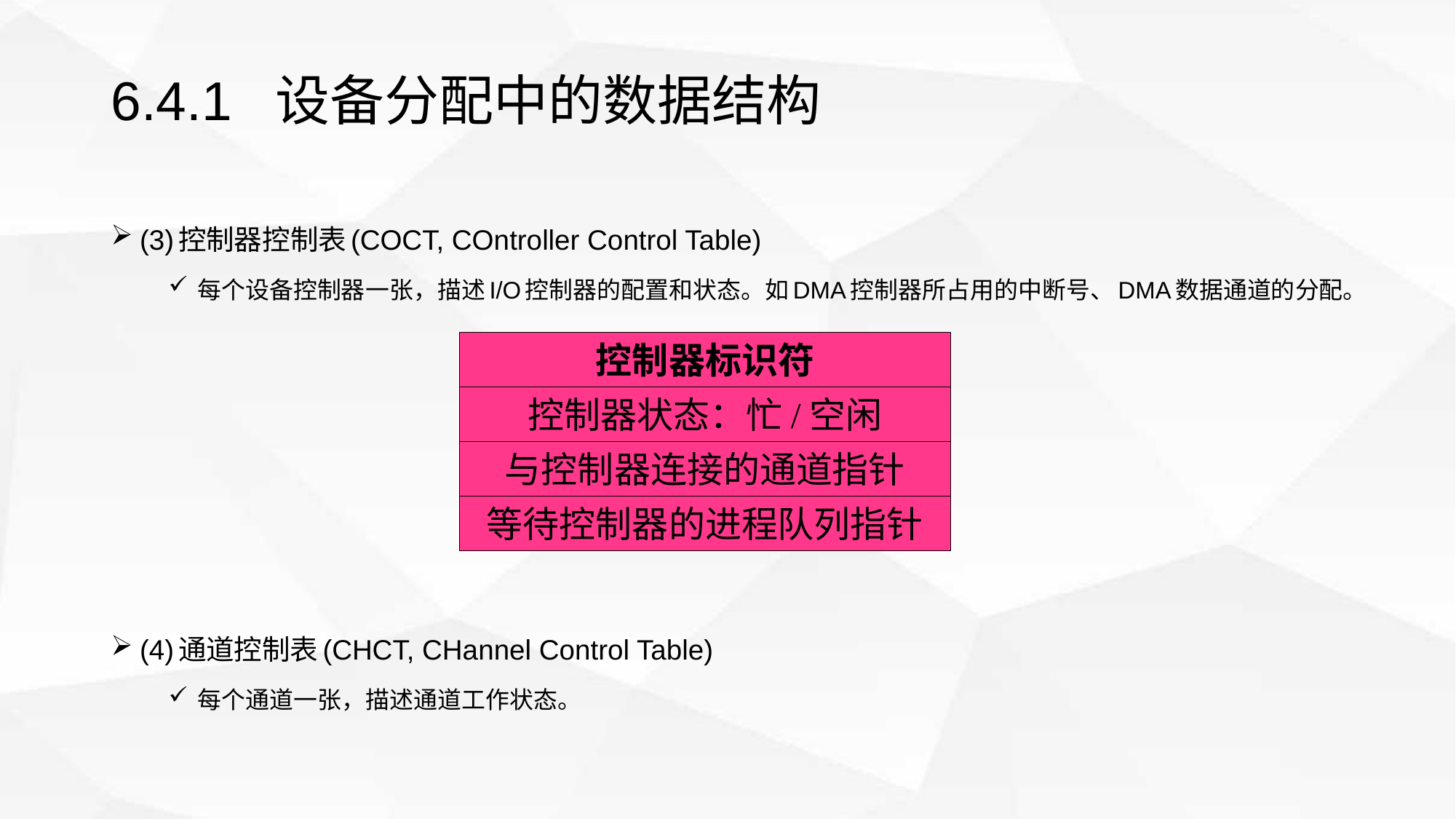

# 6.4.1  设备分配中的数据结构
(3)控制器控制表(COCT, COntroller Control Table)
每个设备控制器一张，描述I/O控制器的配置和状态。如DMA控制器所占用的中断号、DMA数据通道的分配。

(4)通道控制表(CHCT, CHannel Control Table)
每个通道一张，描述通道工作状态。
控制器标识符
控制器状态：忙/空闲
与控制器连接的通道指针
等待控制器的进程队列指针